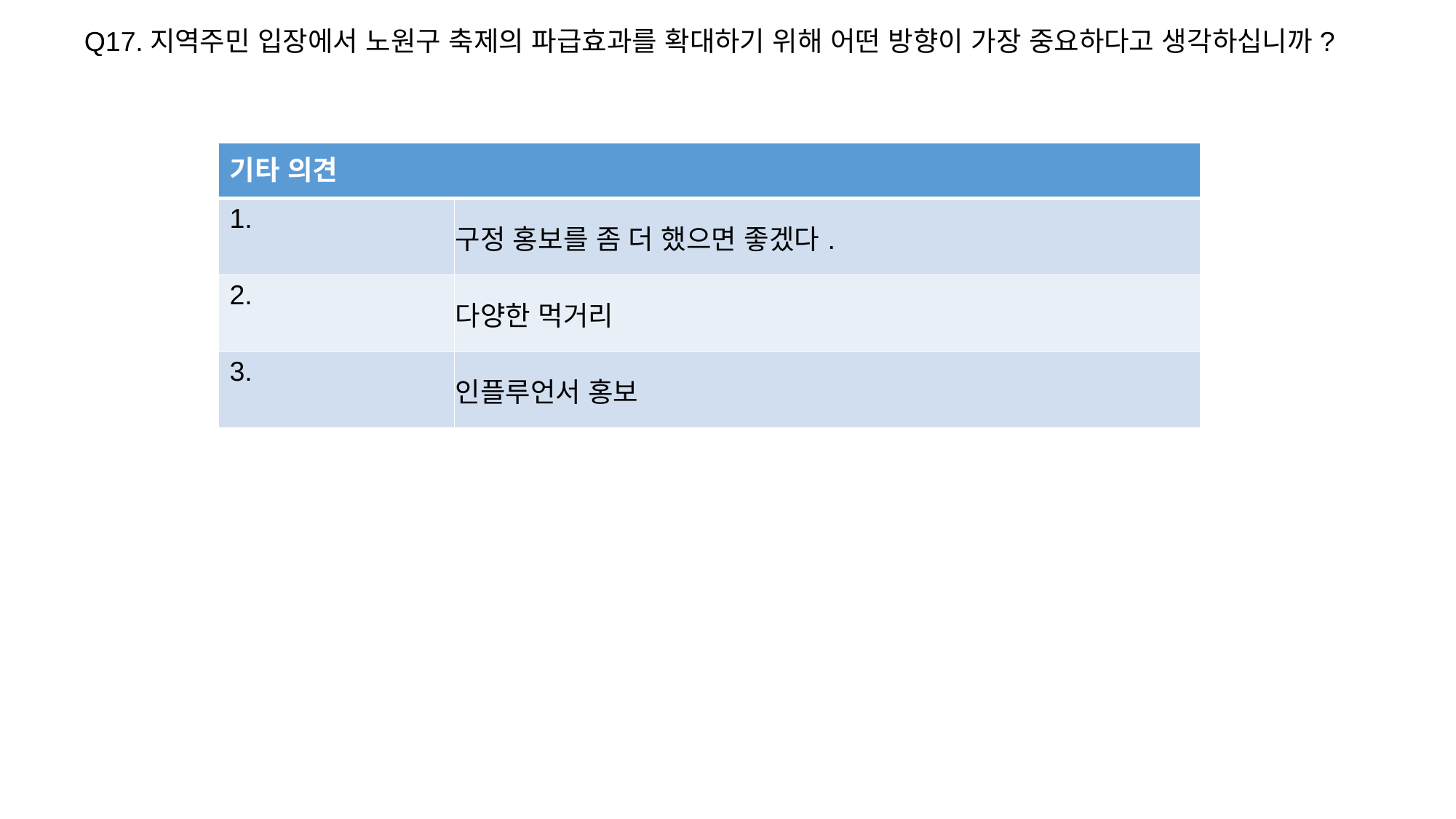

Q17.지역주민 입장에서 노원구 축제의 파급효과를 확대하기 위해 어떤 방향이 가장 중요하다고 생각하십니까?
| 기타 의견 |  |
| --- | --- |
| 1. | 구정 홍보를 좀 더 했으면 좋겠다. |
| 2. | 다양한 먹거리 |
| 3. | 인플루언서 홍보 |